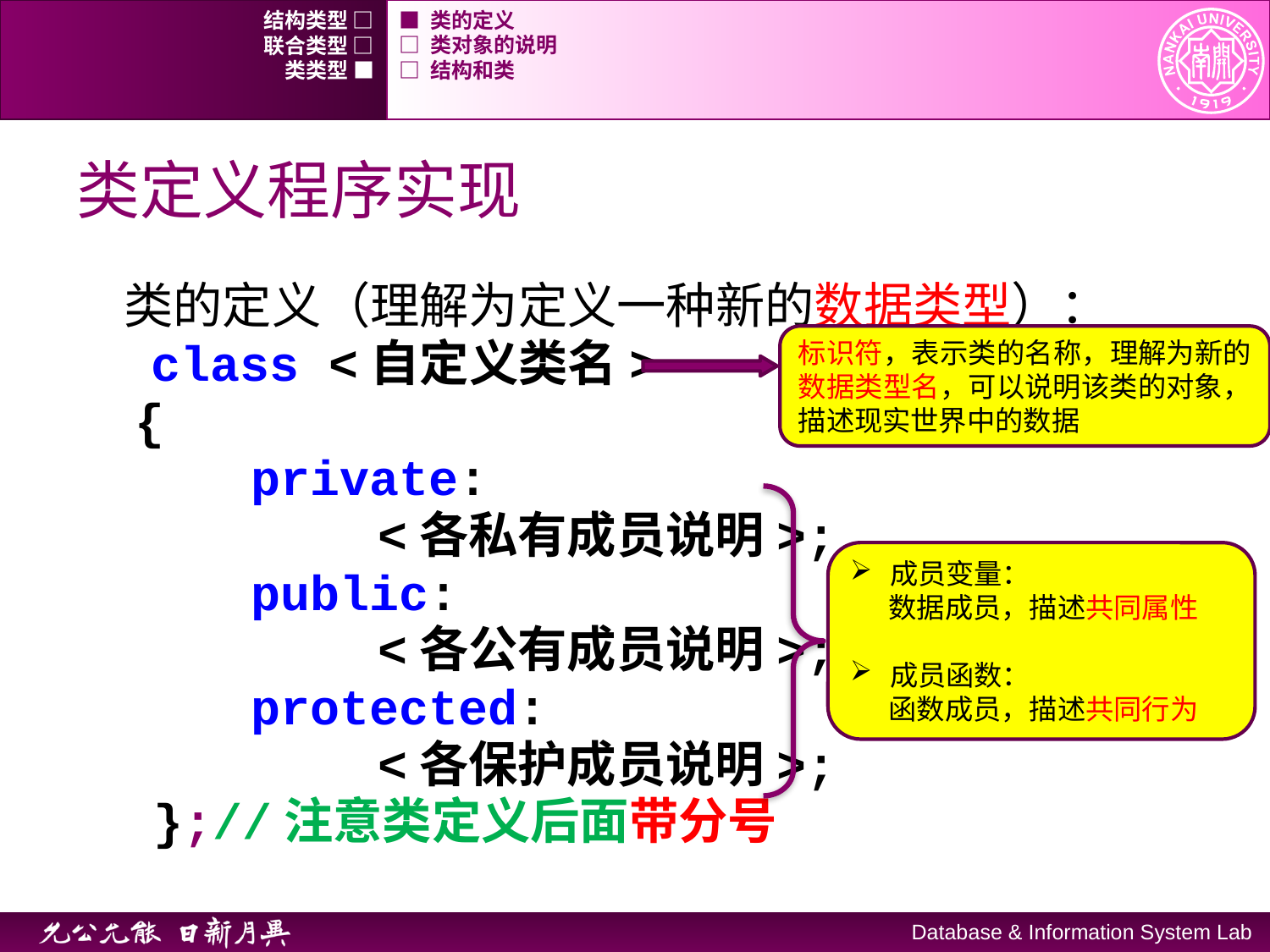

结构类型 □
■ 类的定义
联合类型 □
□ 类对象的说明
类类型 ■
□ 结构和类

# 类定义程序实现
类的定义（理解为定义一种新的数据类型）：
	  class <自定义类名>
  {
   	private:
		  	<各私有成员说明>;
   	public:
		  	<各公有成员说明>;
  	protected:
			<各保护成员说明>;
	 };//注意类定义后面带分号
标识符，表示类的名称，理解为新的数据类型名，可以说明该类的对象，描述现实世界中的数据

成员变量：
     数据成员，描述共同属性

成员函数：
     函数成员，描述共同行为